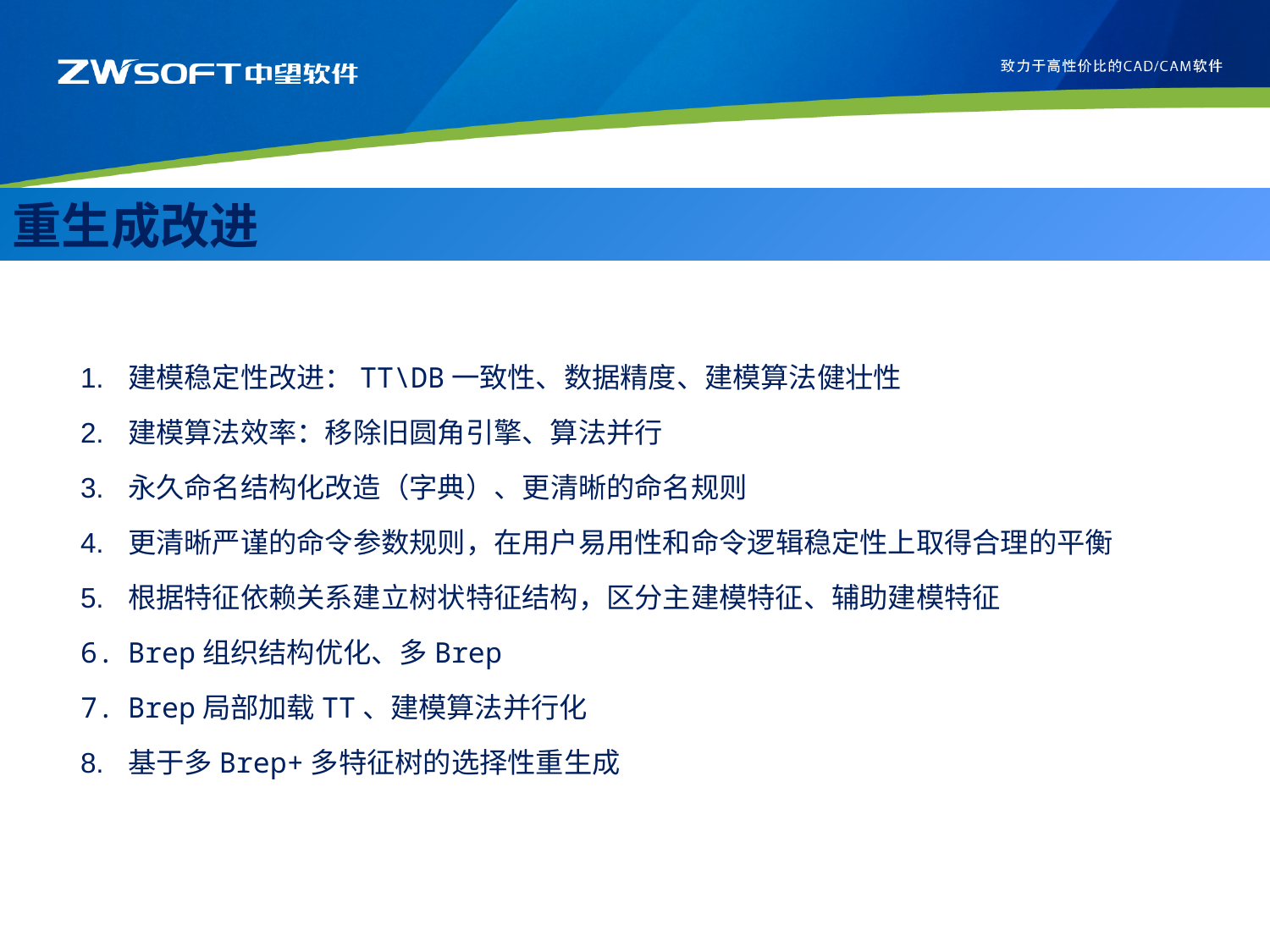

重生成改进
建模稳定性改进：TT\DB一致性、数据精度、建模算法健壮性
建模算法效率：移除旧圆角引擎、算法并行
永久命名结构化改造（字典）、更清晰的命名规则
更清晰严谨的命令参数规则，在用户易用性和命令逻辑稳定性上取得合理的平衡
根据特征依赖关系建立树状特征结构，区分主建模特征、辅助建模特征
Brep组织结构优化、多Brep
Brep局部加载TT、建模算法并行化
基于多Brep+多特征树的选择性重生成